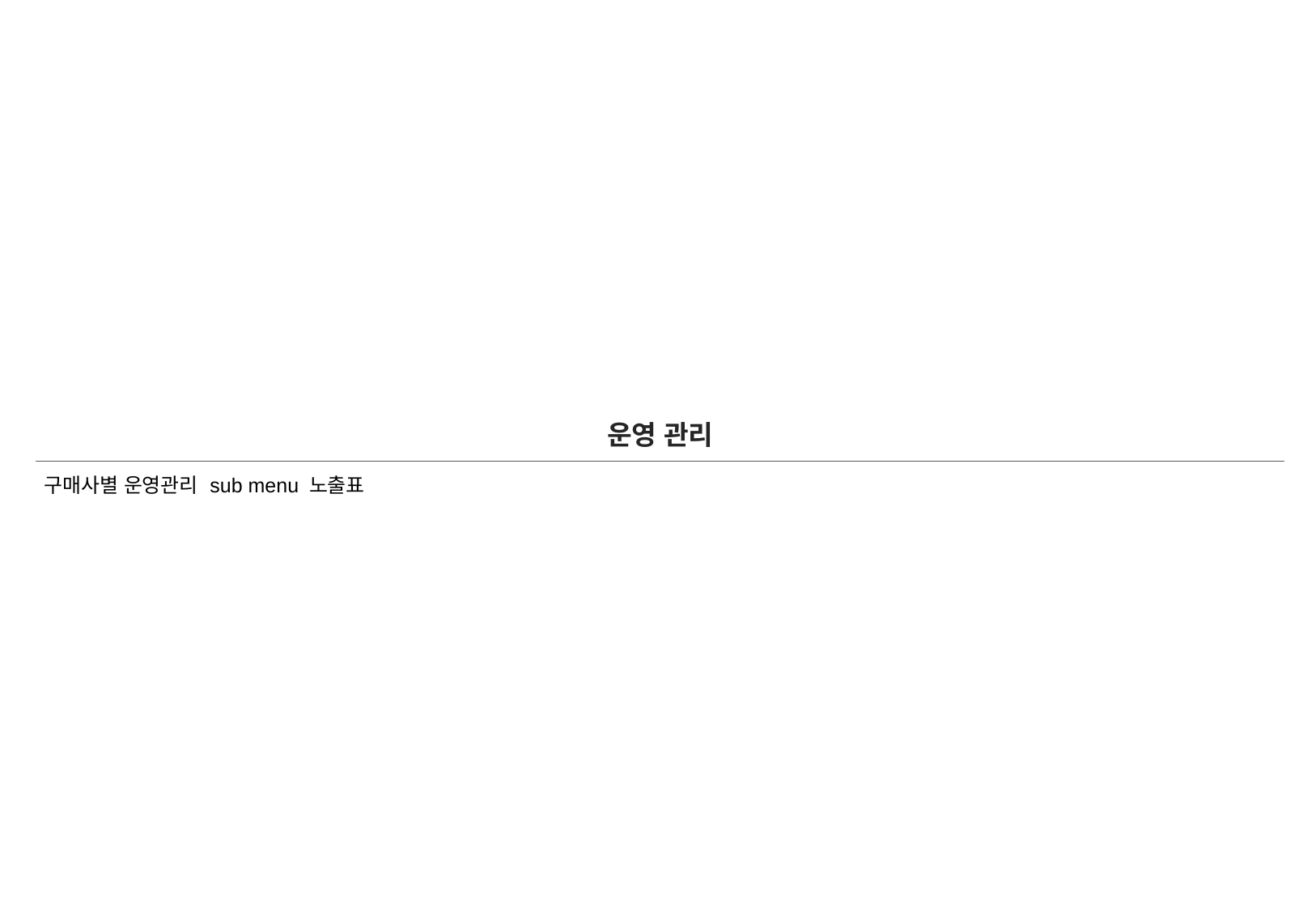

| 운영 관리 |
| --- |
| 구매사별 운영관리 sub menu 노출표 |